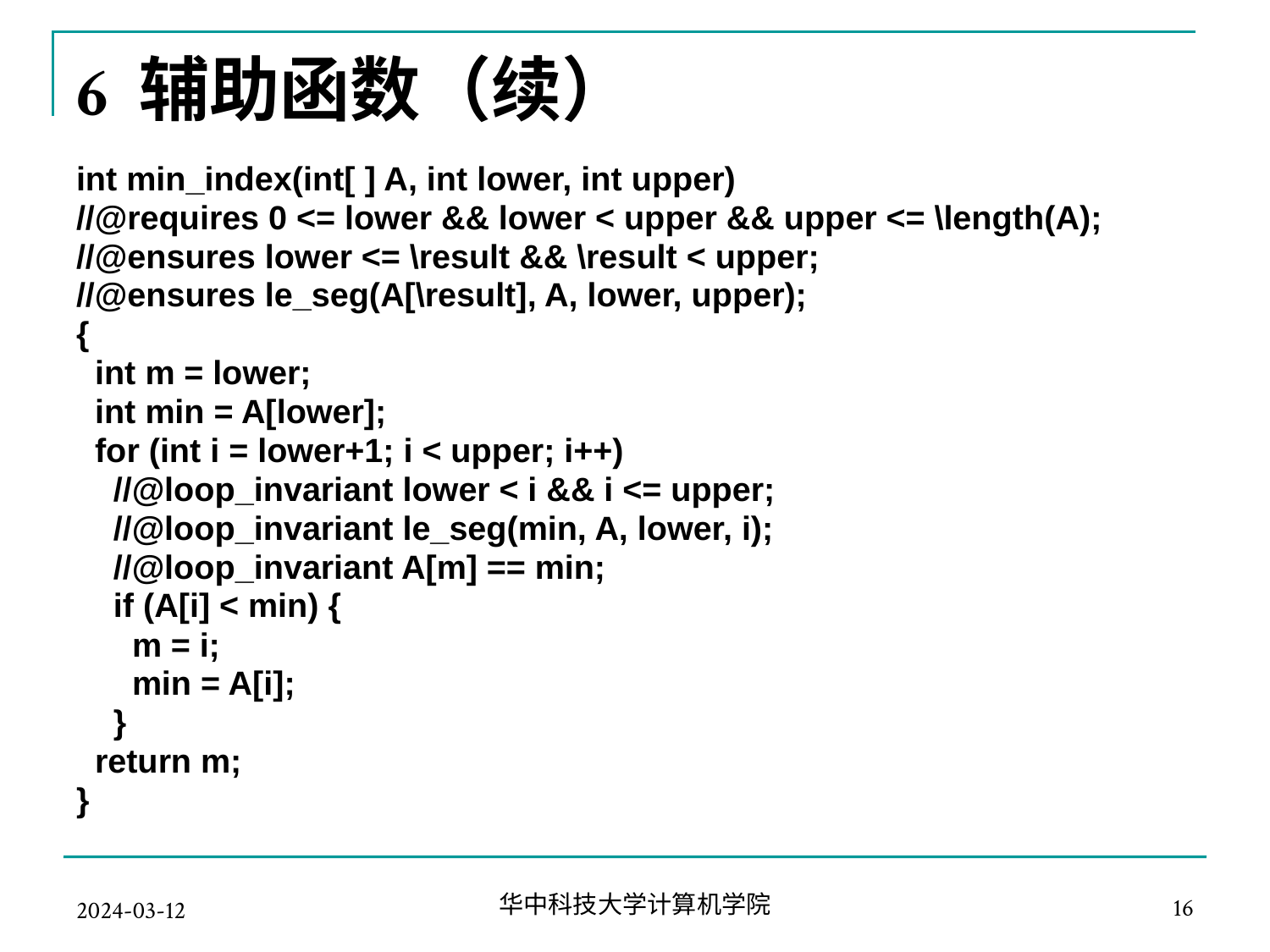

# 6 辅助函数（续）
int min_index(int[ ] A, int lower, int upper)
//@requires 0 <= lower && lower < upper && upper <= \length(A);
//@ensures lower <= \result && \result < upper;
//@ensures le_seg(A[\result], A, lower, upper);
{
  int m = lower;
  int min = A[lower];
  for (int i = lower+1; i < upper; i++)
    //@loop_invariant lower < i && i <= upper;
    //@loop_invariant le_seg(min, A, lower, i);
    //@loop_invariant A[m] == min;
    if (A[i] < min) {
      m = i;
      min = A[i];
    }
  return m;
}
2024-03-12
16
华中科技大学计算机学院